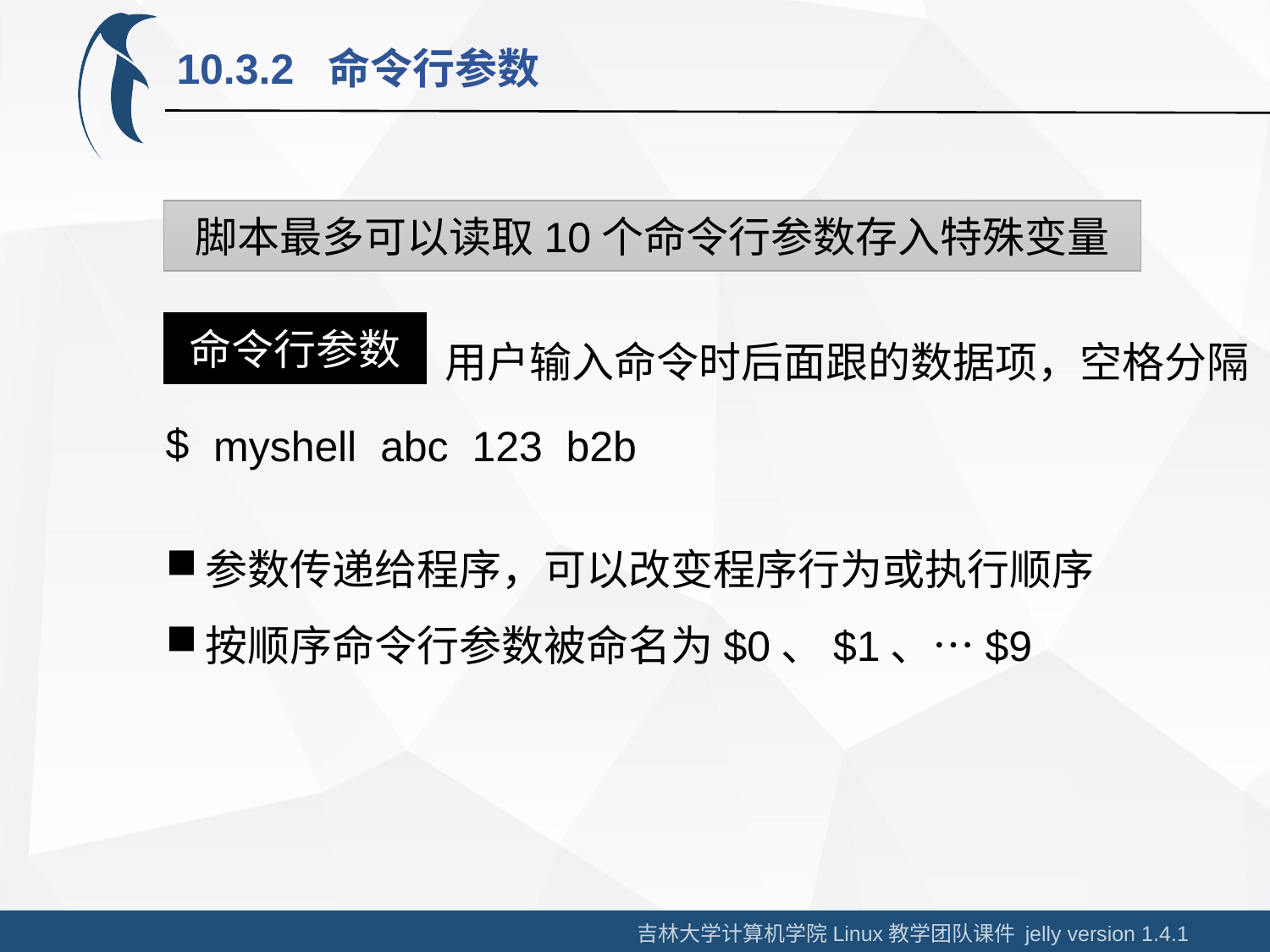

10.3.2  命令行参数
脚本最多可以读取10个命令行参数存入特殊变量
用户输入命令时后面跟的数据项，空格分隔
命令行参数
myshell  abc  123  b2b
参数传递给程序，可以改变程序行为或执行顺序
按顺序命令行参数被命名为$0、$1、…$9